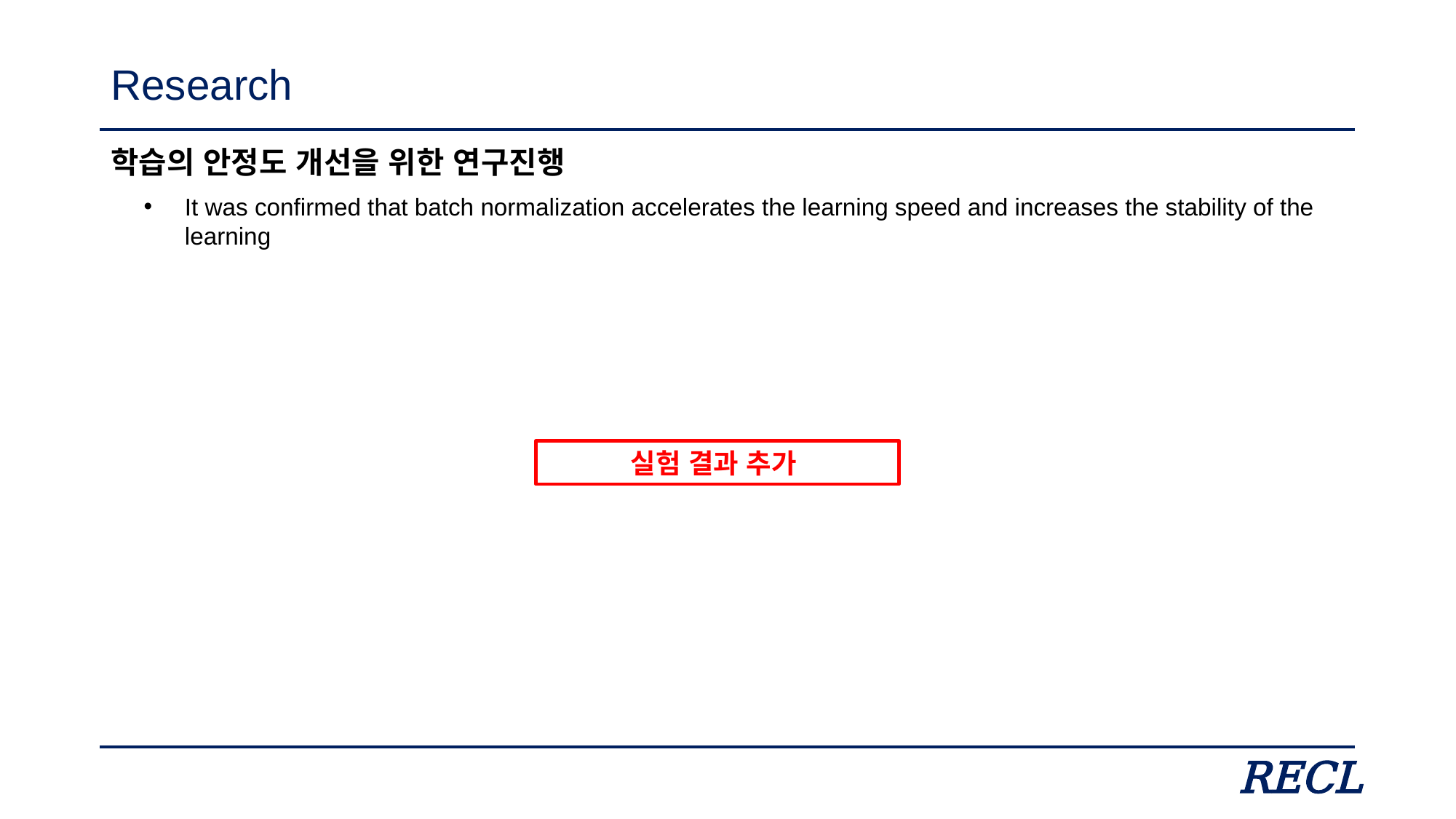

# Research
학습의 안정도 개선을 위한 연구진행

It was confirmed that batch normalization accelerates the learning speed and increases the stability of the learning

실험 결과 추가
RECL